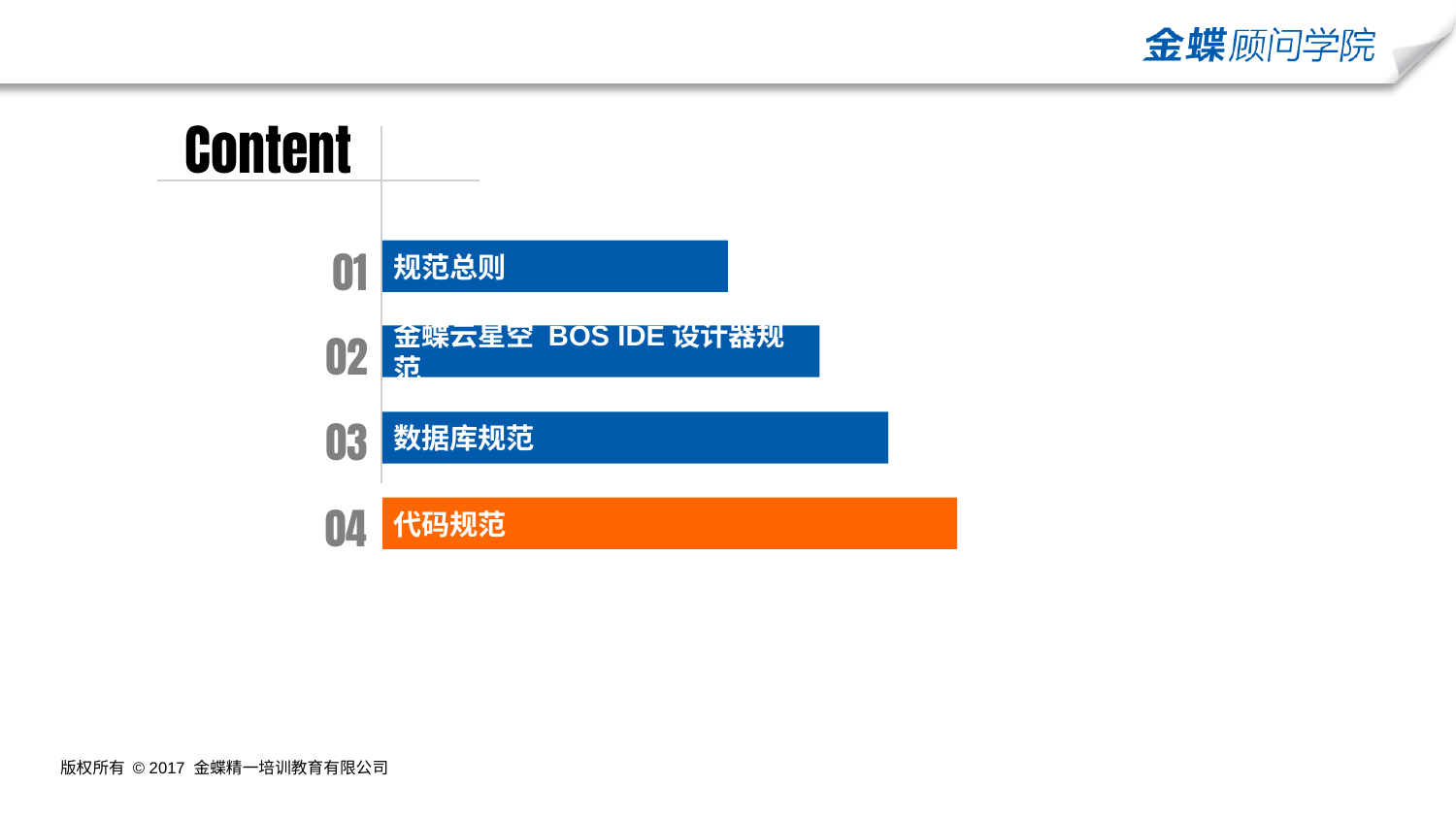

Content
01
规范总则
02
金蝶云星空 BOS IDE设计器规范
03
数据库规范
04
代码规范